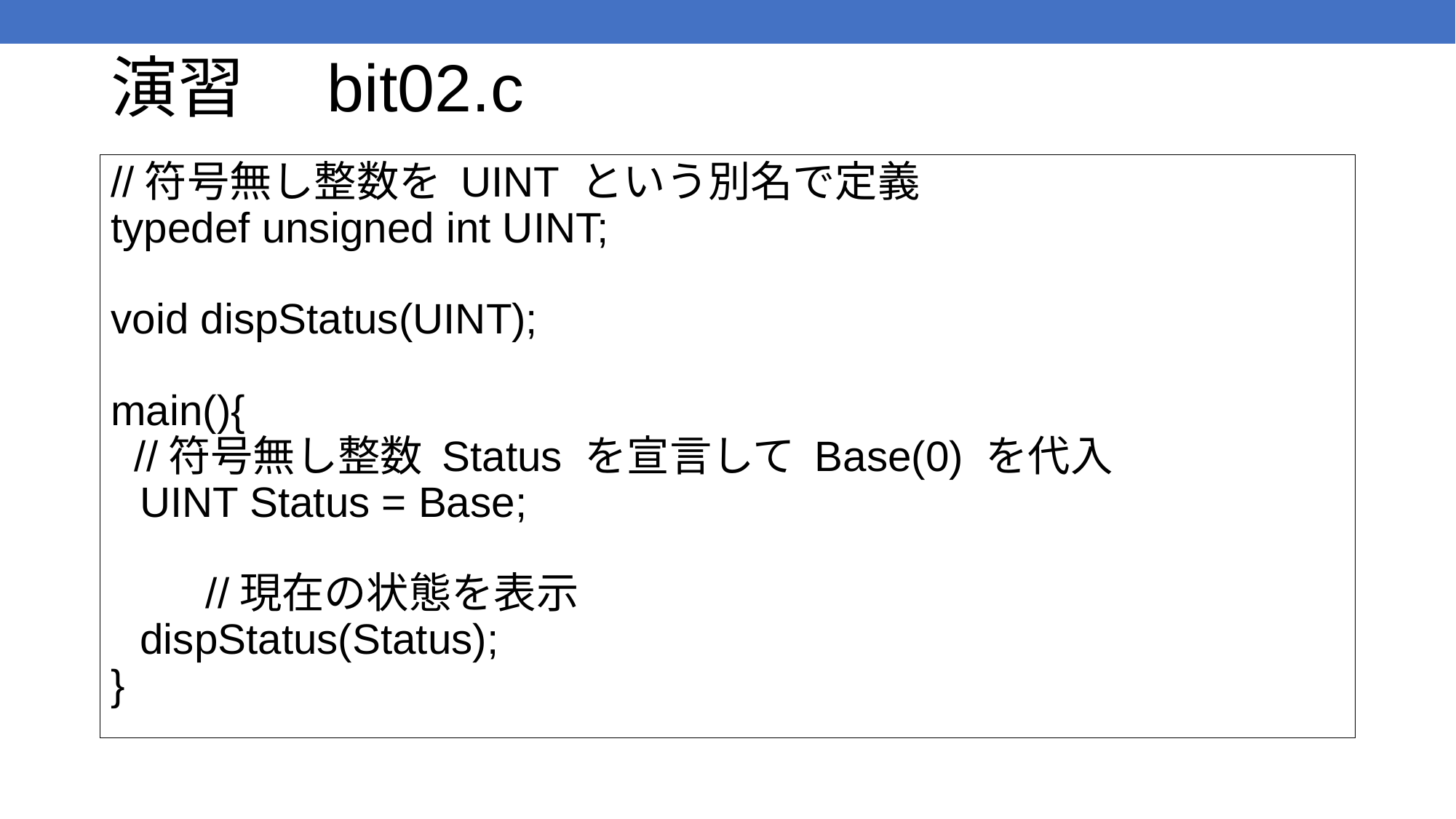

# 演習　bit02.c
//符号無し整数を UINT という別名で定義
typedef unsigned int UINT;
void dispStatus(UINT);
main(){
  //符号無し整数 Status を宣言して Base(0) を代入
  UINT Status = Base;
　　//現在の状態を表示
  dispStatus(Status);
}